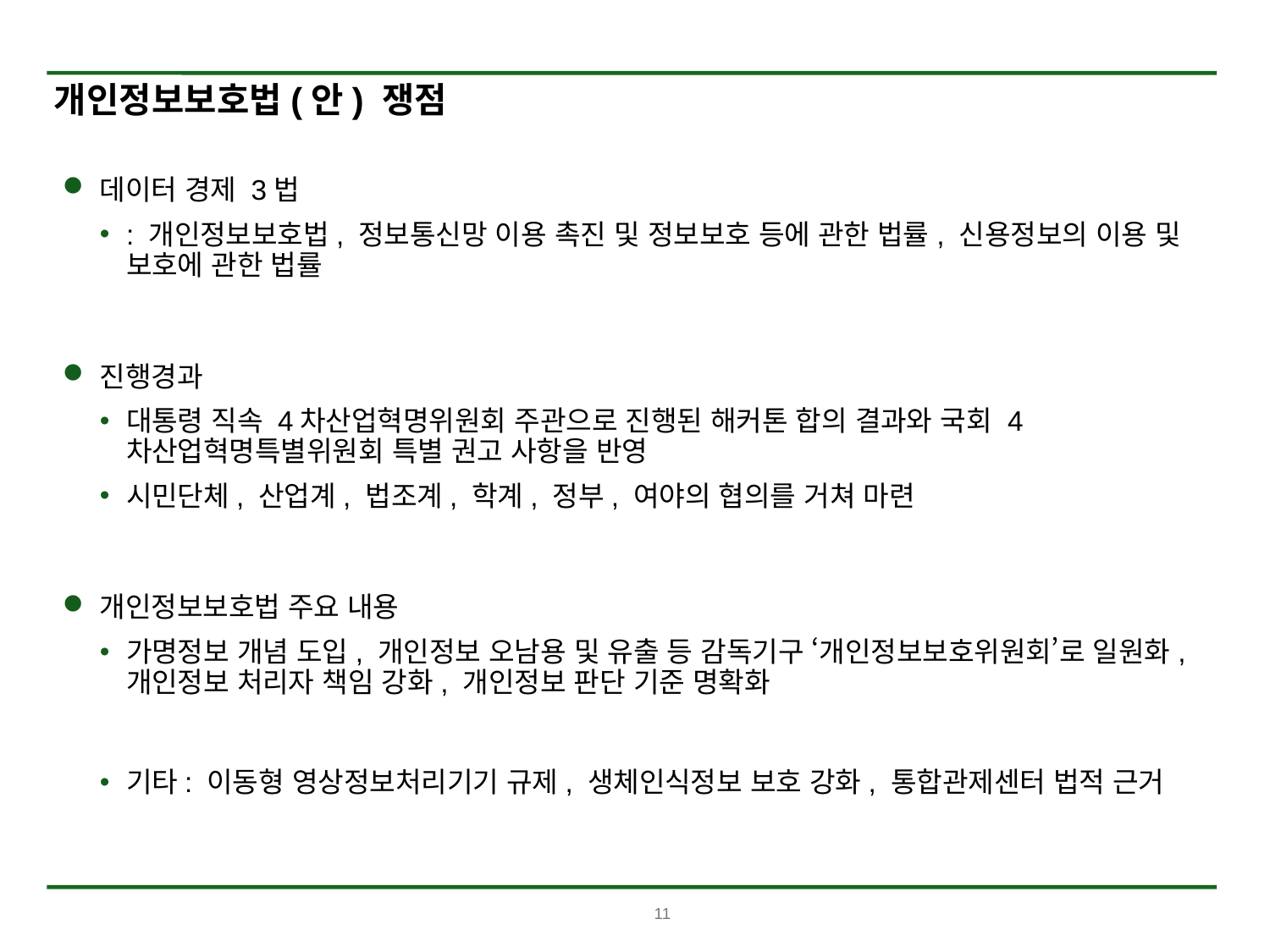

# 개인정보보호법(안) 쟁점
데이터 경제 3법
: 개인정보보호법, 정보통신망 이용 촉진 및 정보보호 등에 관한 법률, 신용정보의 이용 및 보호에 관한 법률

진행경과
대통령 직속 4차산업혁명위원회 주관으로 진행된 해커톤 합의 결과와 국회 4차산업혁명특별위원회 특별 권고 사항을 반영
시민단체, 산업계, 법조계, 학계, 정부, 여야의 협의를 거쳐 마련

개인정보보호법 주요 내용
가명정보 개념 도입, 개인정보 오남용 및 유출 등 감독기구 ‘개인정보보호위원회’로 일원화, 개인정보 처리자 책임 강화, 개인정보 판단 기준 명확화

기타: 이동형 영상정보처리기기 규제, 생체인식정보 보호 강화, 통합관제센터 법적 근거